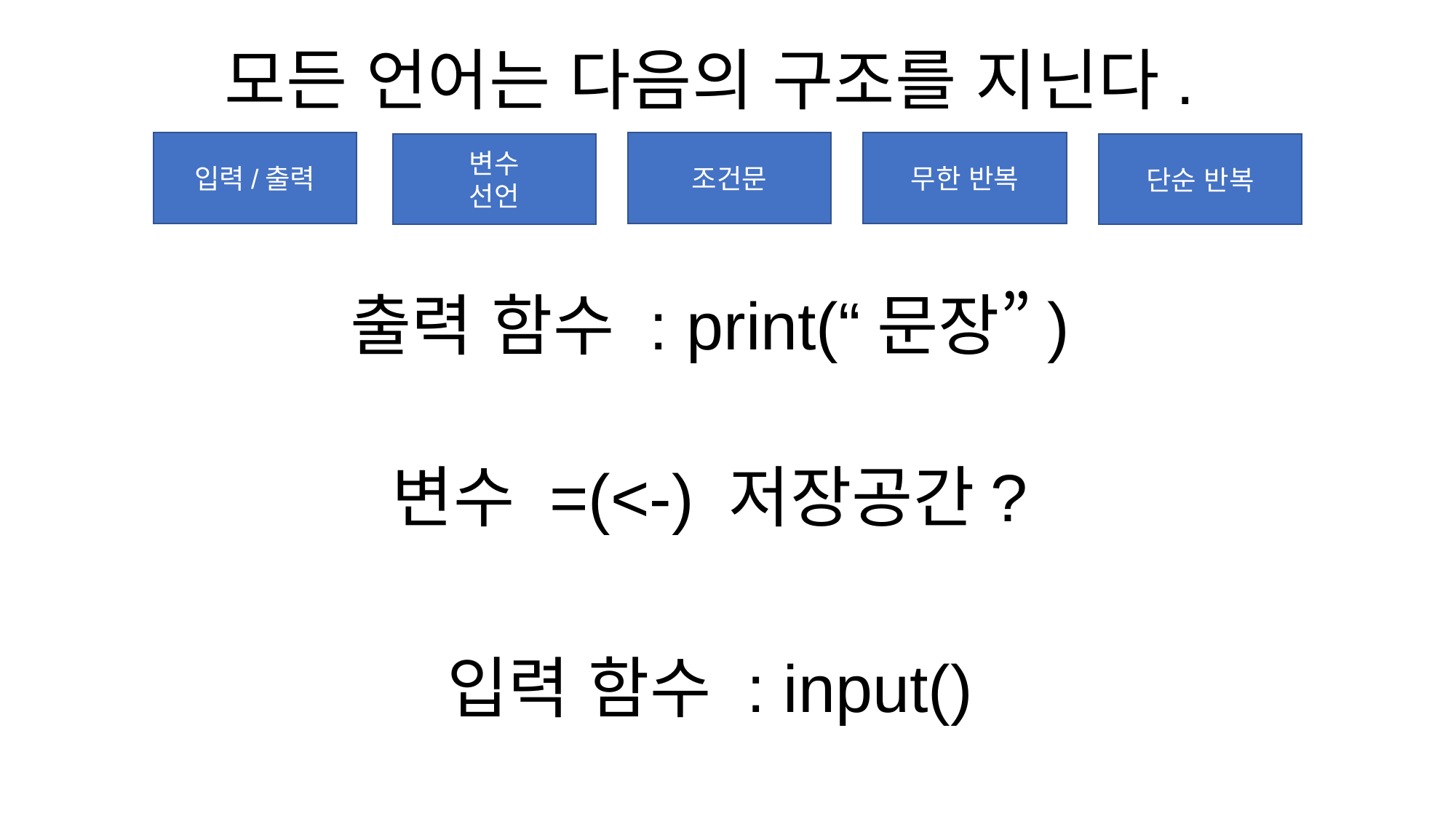

모든 언어는 다음의 구조를 지닌다.
입력/출력
조건문
무한 반복
변수
선언
단순 반복
출력 함수 : print(“문장”)
변수 =(<-) 저장공간?
입력 함수 : input()